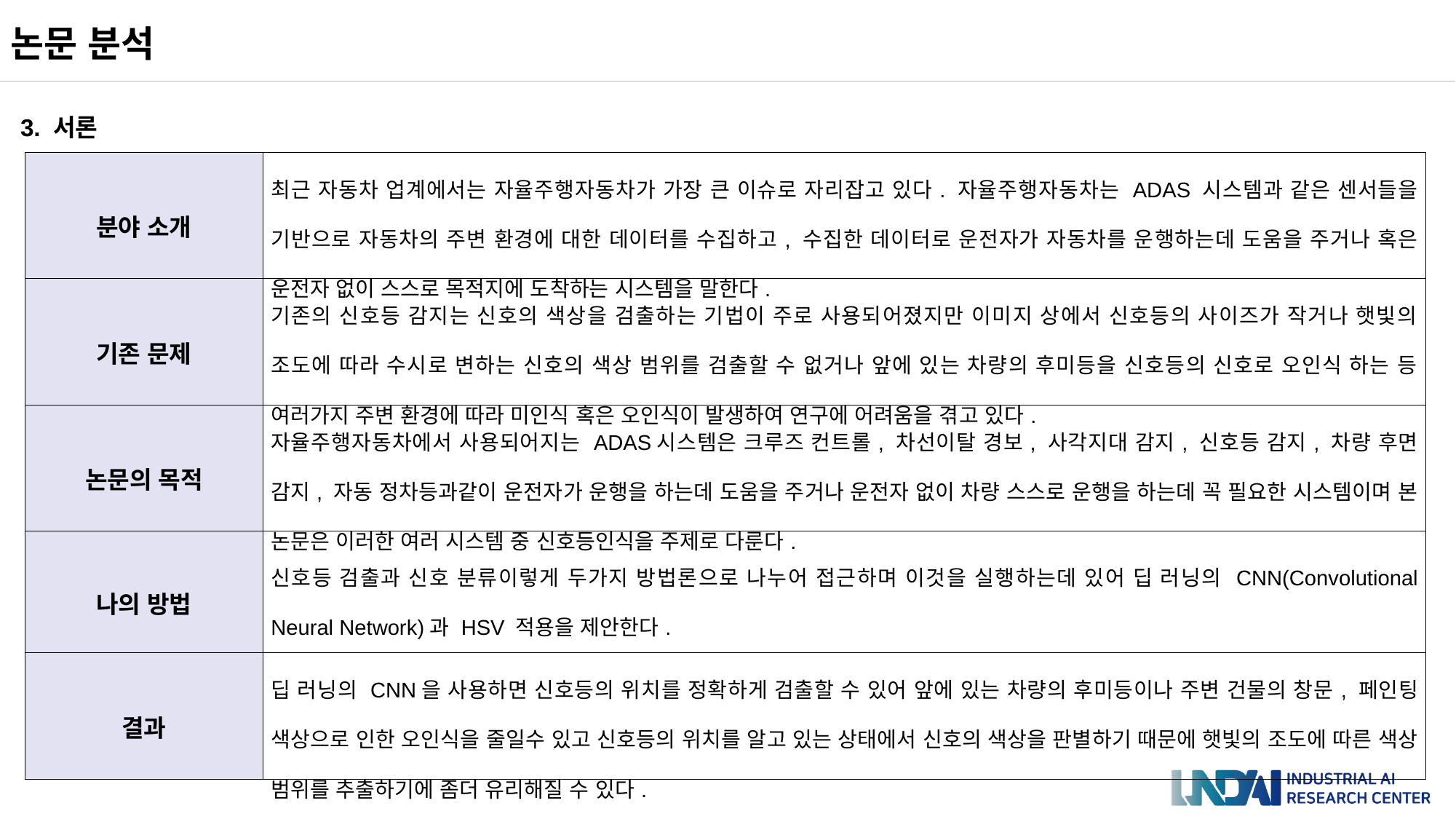

논문 분석
3. 서론

| 분야 소개 | 최근 자동차 업계에서는 자율주행자동차가 가장 큰 이슈로 자리잡고 있다. 자율주행자동차는 ADAS 시스템과 같은 센서들을 기반으로 자동차의 주변 환경에 대한 데이터를 수집하고, 수집한 데이터로 운전자가 자동차를 운행하는데 도움을 주거나 혹은 운전자 없이 스스로 목적지에 도착하는 시스템을 말한다. |
| --- | --- |
| 기존 문제 | 기존의 신호등 감지는 신호의 색상을 검출하는 기법이 주로 사용되어졌지만 이미지 상에서 신호등의 사이즈가 작거나 햇빛의 조도에 따라 수시로 변하는 신호의 색상 범위를 검출할 수 없거나 앞에 있는 차량의 후미등을 신호등의 신호로 오인식 하는 등 여러가지 주변 환경에 따라 미인식 혹은 오인식이 발생하여 연구에 어려움을 겪고 있다. |
| 논문의 목적 | 자율주행자동차에서 사용되어지는 ADAS시스템은 크루즈 컨트롤, 차선이탈 경보, 사각지대 감지, 신호등 감지, 차량 후면 감지, 자동 정차등과같이 운전자가 운행을 하는데 도움을 주거나 운전자 없이 차량 스스로 운행을 하는데 꼭 필요한 시스템이며 본 논문은 이러한 여러 시스템 중 신호등인식을 주제로 다룬다. |
| 나의 방법 | 신호등 검출과 신호 분류이렇게 두가지 방법론으로 나누어 접근하며 이것을 실행하는데 있어 딥 러닝의 CNN(Convolutional Neural Network)과 HSV 적용을 제안한다. |
| 결과 | 딥 러닝의 CNN을 사용하면 신호등의 위치를 정확하게 검출할 수 있어 앞에 있는 차량의 후미등이나 주변 건물의 창문, 페인팅 색상으로 인한 오인식을 줄일수 있고 신호등의 위치를 알고 있는 상태에서 신호의 색상을 판별하기 때문에 햇빛의 조도에 따른 색상 범위를 추출하기에 좀더 유리해질 수 있다. |